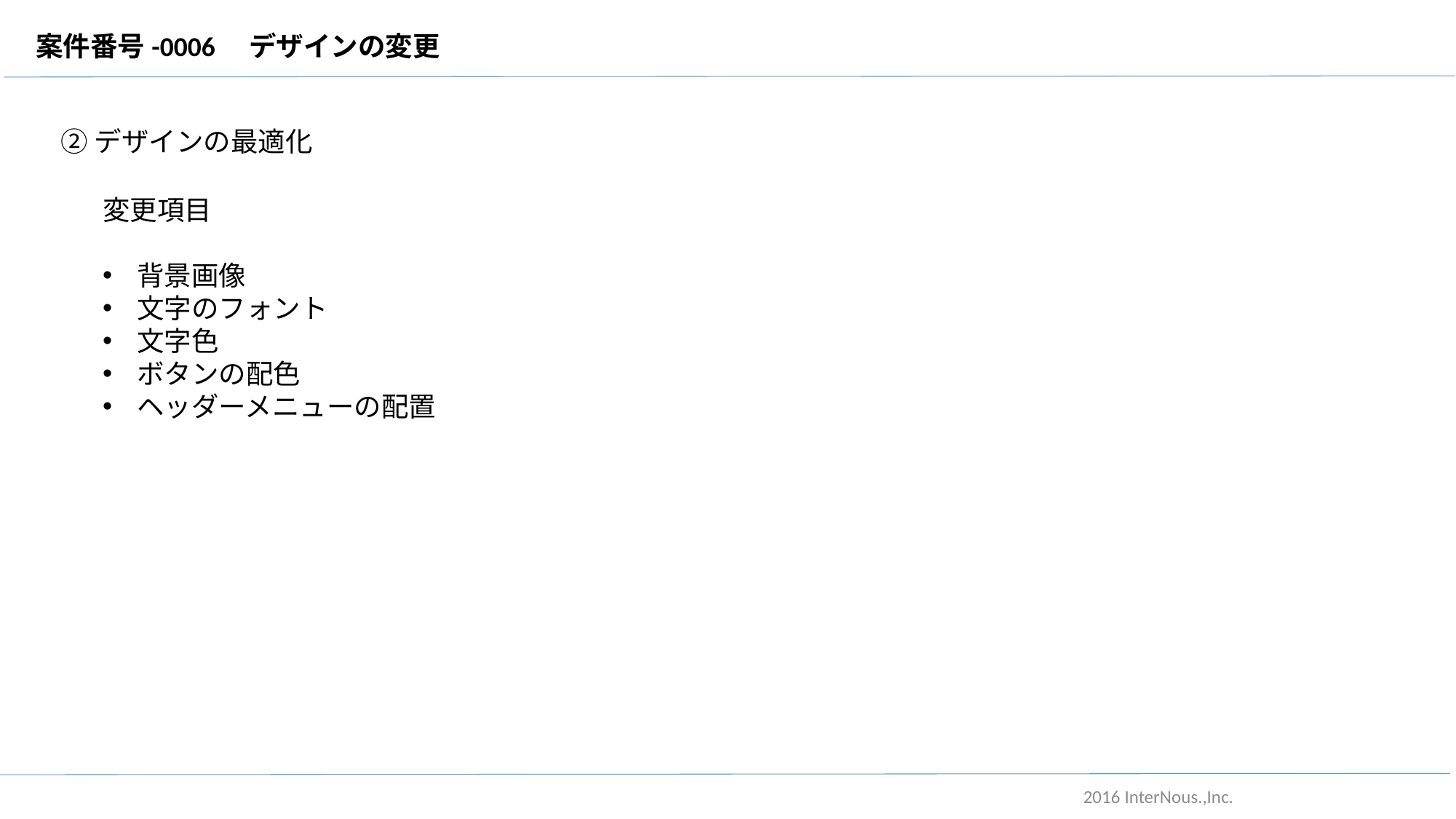

案件番号-0006　デザインの変更
②デザインの最適化

変更項目

背景画像
文字のフォント
文字色
ボタンの配色
ヘッダーメニューの配置

2016 InterNous.,Inc.